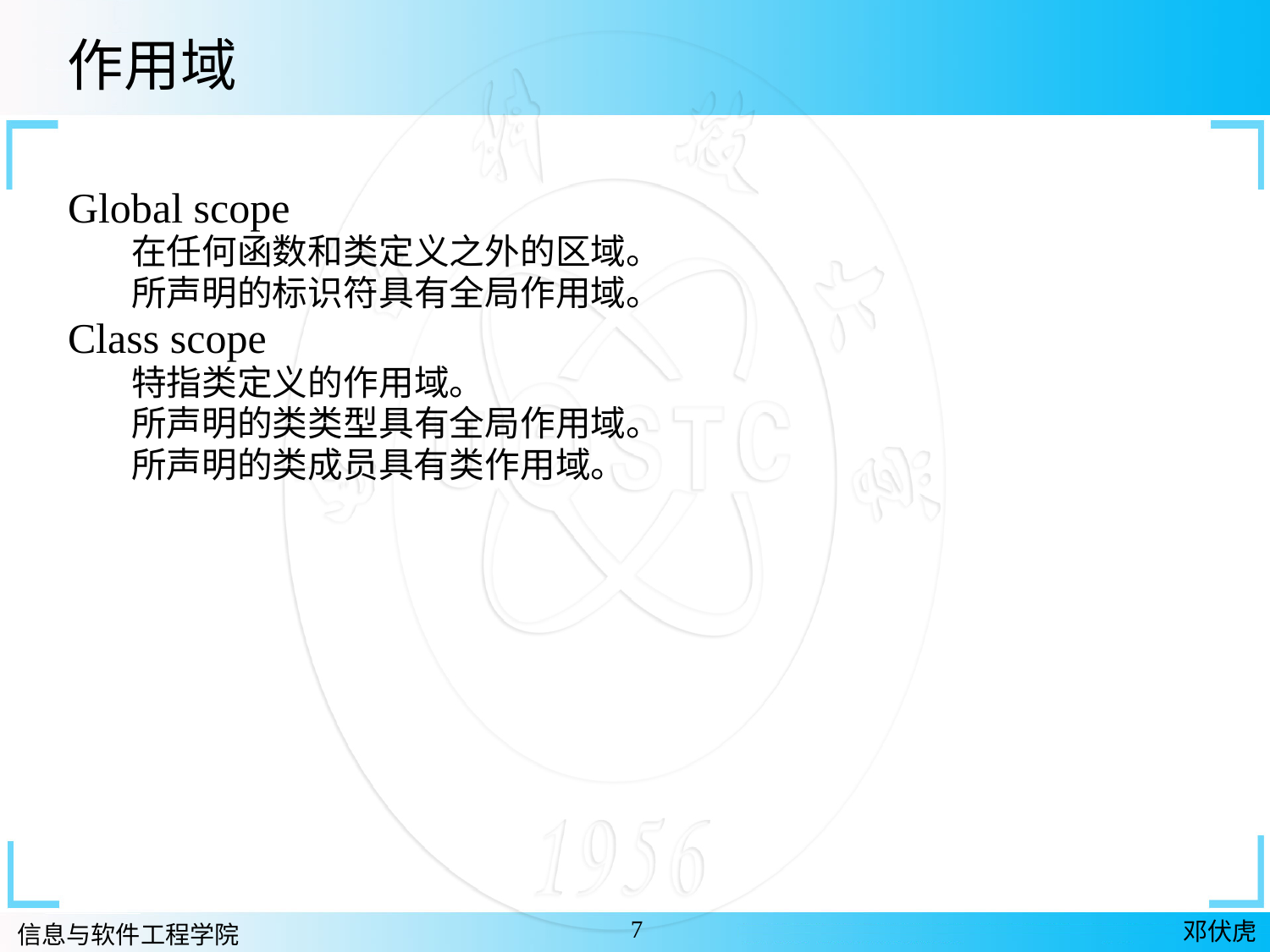

作用域

Global scope
在任何函数和类定义之外的区域。
所声明的标识符具有全局作用域。
Class scope
特指类定义的作用域。
所声明的类类型具有全局作用域。
所声明的类成员具有类作用域。

7
邓伏虎
信息与软件工程学院